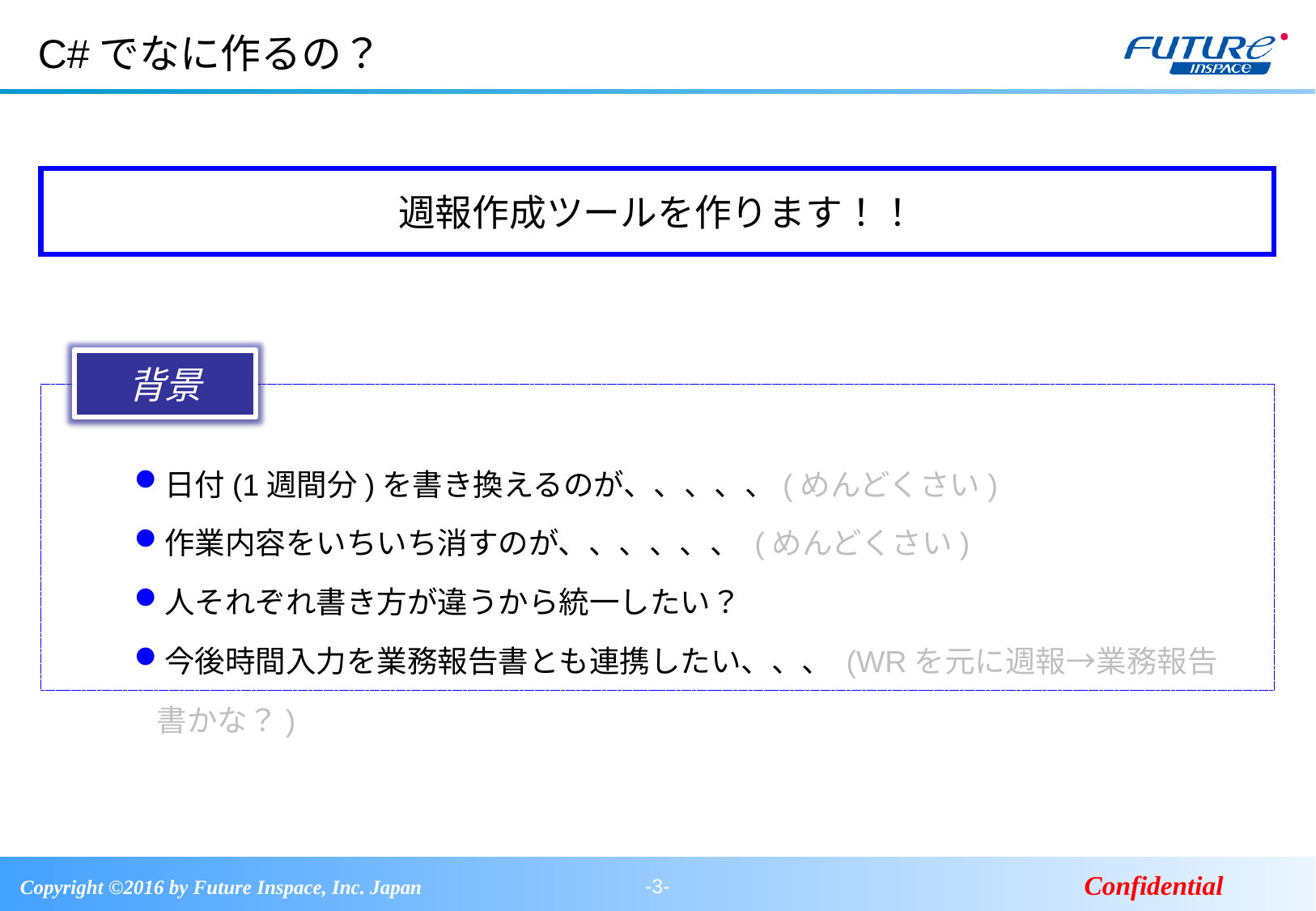

# C#でなに作るの？
週報作成ツールを作ります！！
背景

日付(1週間分)を書き換えるのが、、、、、(めんどくさい)
作業内容をいちいち消すのが、、、、、、 (めんどくさい)
人それぞれ書き方が違うから統一したい？
今後時間入力を業務報告書とも連携したい、、、 (WRを元に週報→業務報告書かな？)
-3-